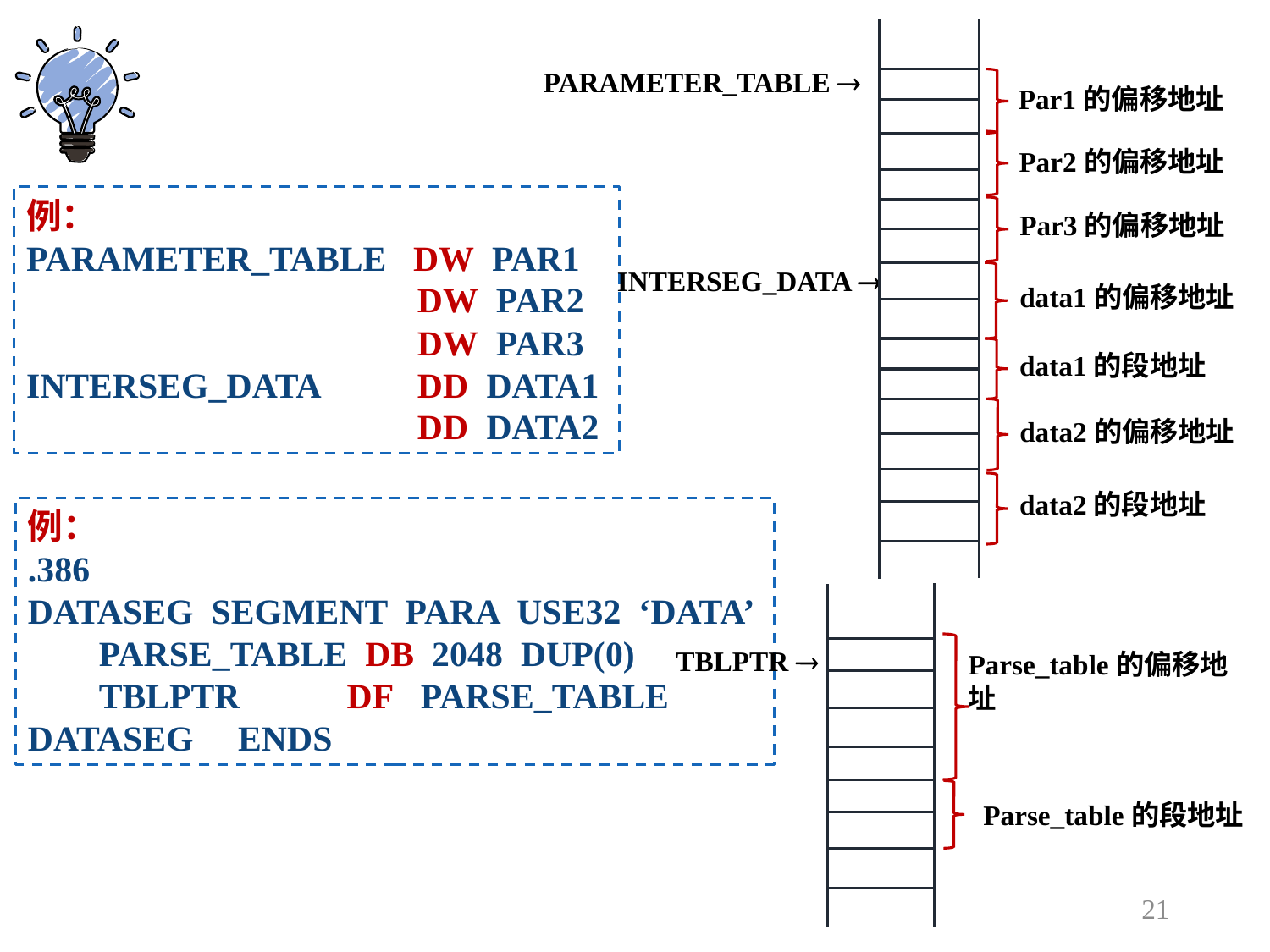

Parameter_table →

Par1的偏移地址

Par2的偏移地址

Par3的偏移地址
Interseg_data →

data1的偏移地址

data1的段地址

data2的偏移地址

data2的段地址
例：
Parameter_table   DW  par1
                                            DW  par2
                                            DW  par3
Interseg_data           DD  data1
                                            DD  data2
例：
.386
Dataseg  segment  para  use32  ‘data’
        parse_table  DB  2048  dup(0)
        tblptr            DF   parse_table
Dataseg     ends
tblptr →

Parse_table的偏移地址

Parse_table的段地址
21